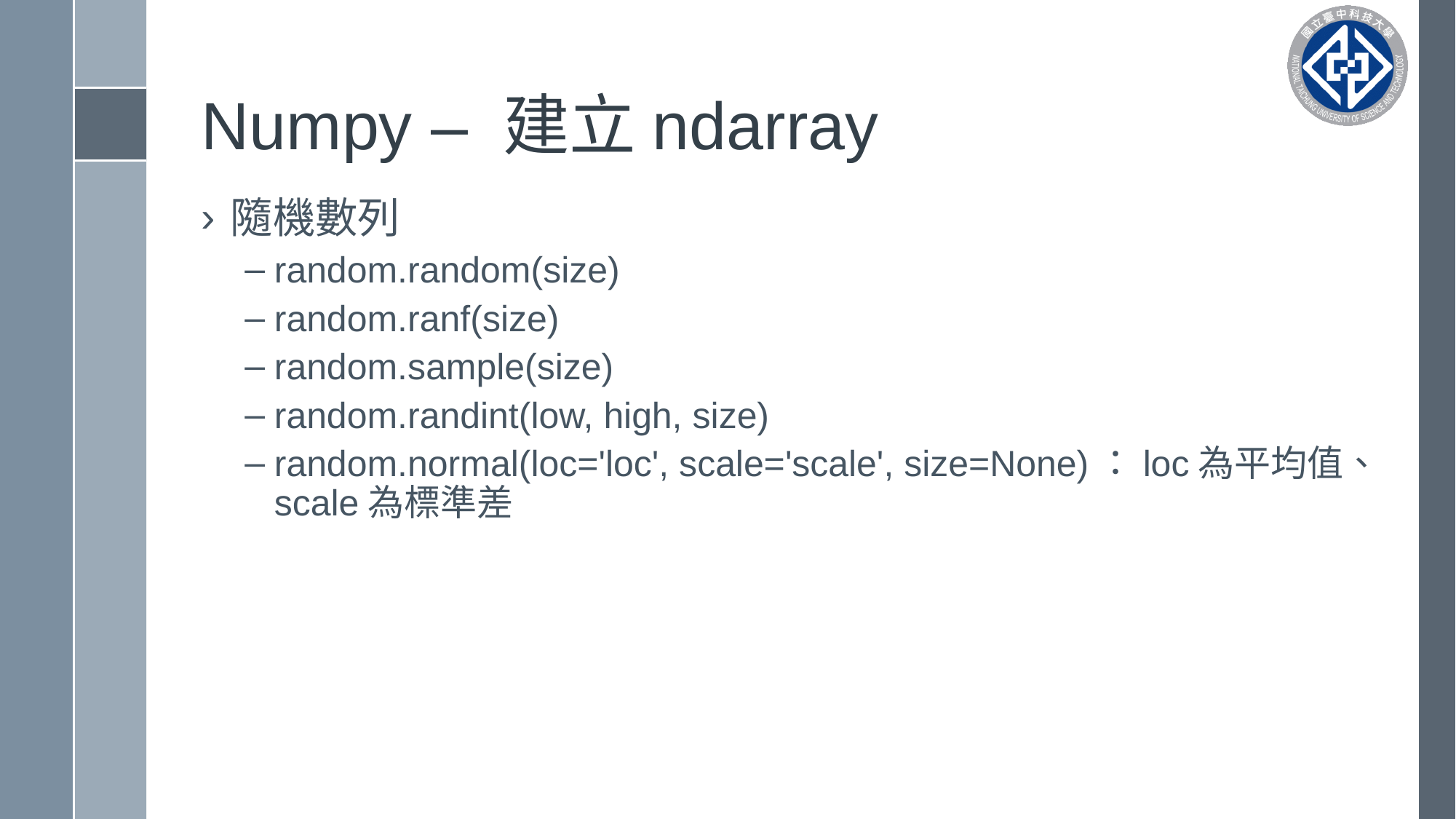

# Numpy – 建立ndarray
隨機數列
random.random(size)
random.ranf(size)
random.sample(size)
random.randint(low, high, size)
random.normal(loc='loc', scale='scale', size=None)：loc為平均值、scale為標準差